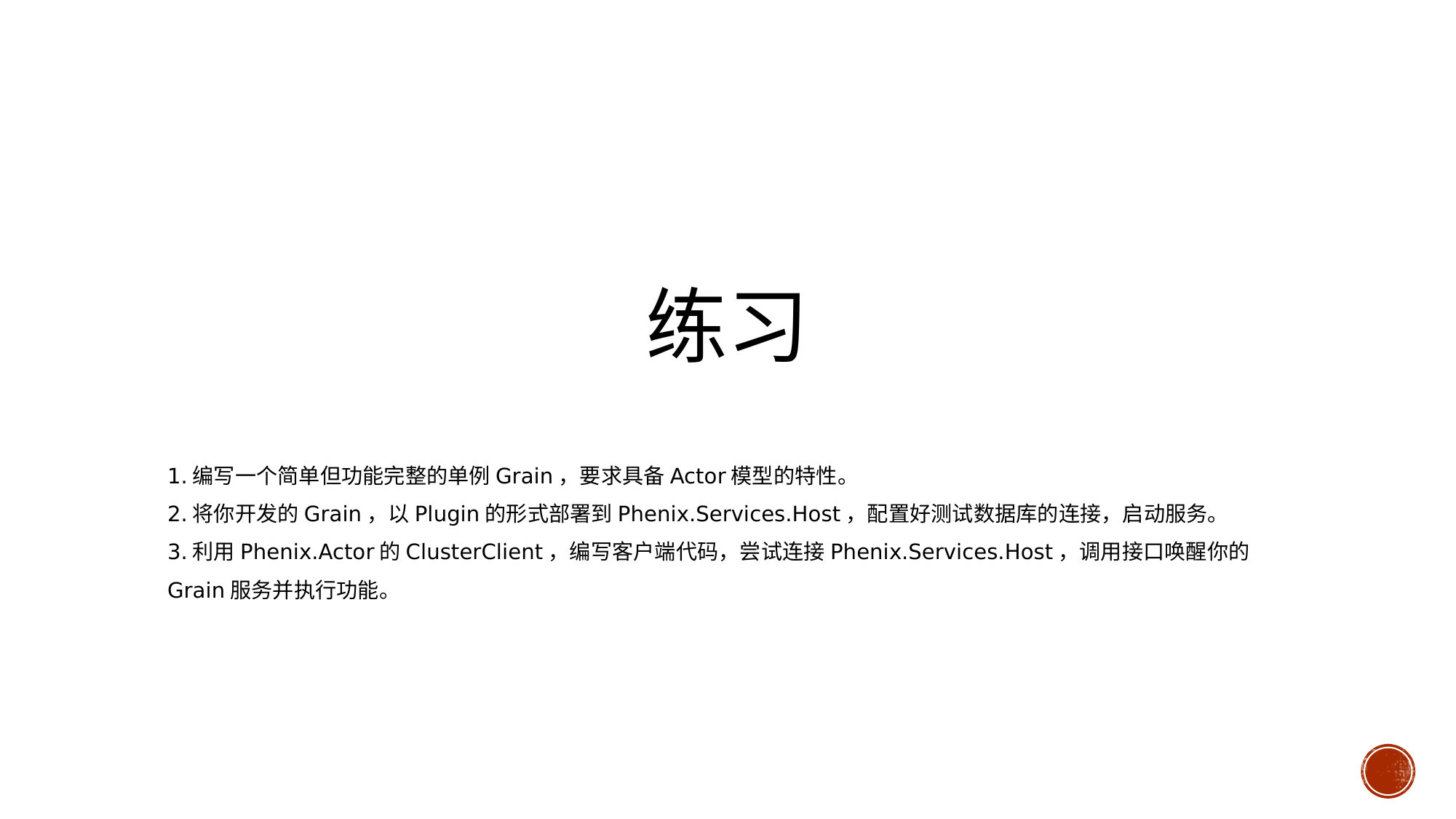

# 练习
1.编写一个简单但功能完整的单例Grain，要求具备Actor模型的特性。
2.将你开发的Grain，以Plugin的形式部署到Phenix.Services.Host，配置好测试数据库的连接，启动服务。
3.利用Phenix.Actor的ClusterClient，编写客户端代码，尝试连接Phenix.Services.Host，调用接口唤醒你的Grain服务并执行功能。